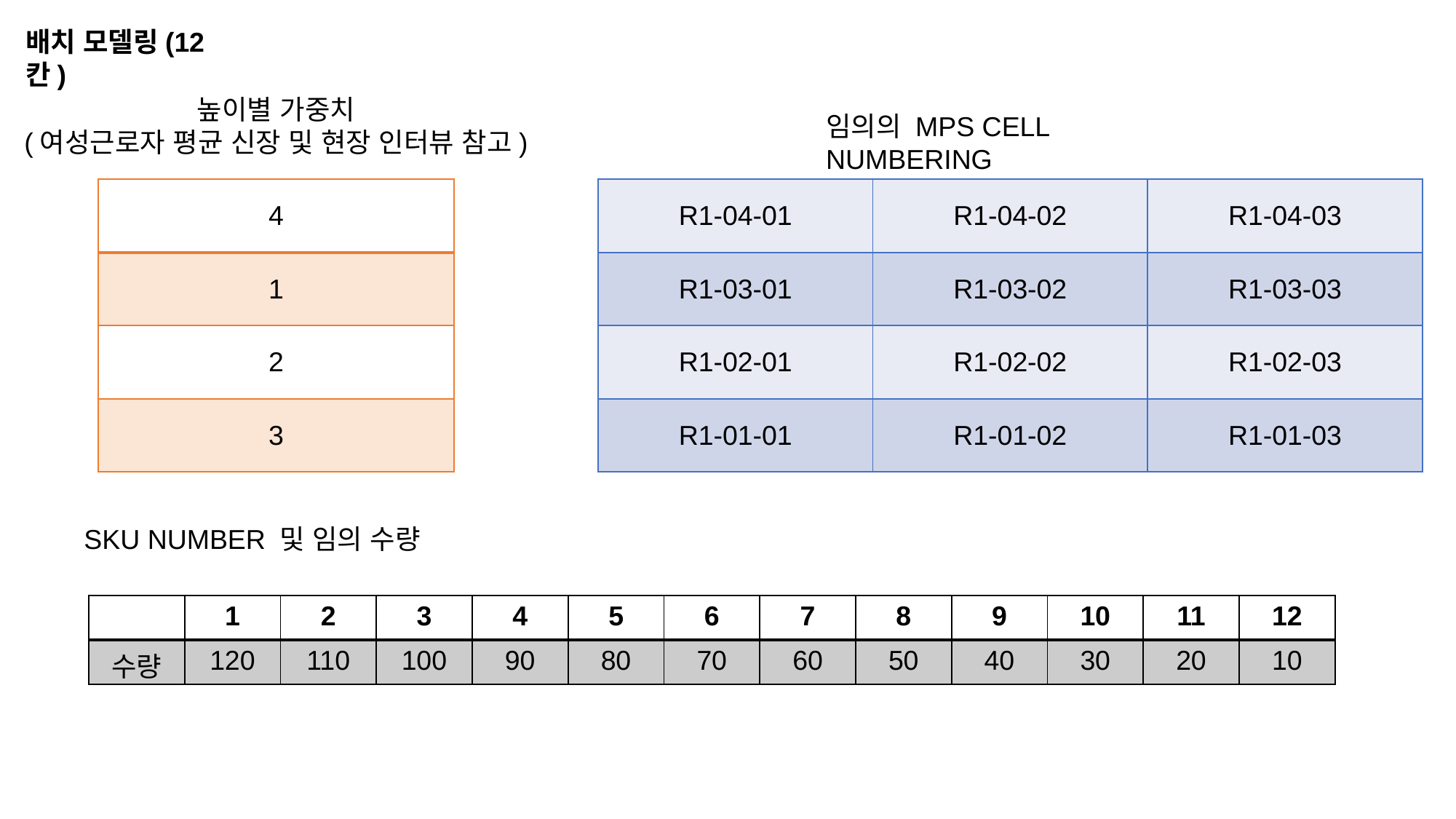

배치 모델링(12칸)
높이별 가중치
(여성근로자 평균 신장 및 현장 인터뷰 참고)
임의의 MPS CELL NUMBERING
| 4 |
| --- |
| 1 |
| 2 |
| 3 |
| R1-04-01 | R1-04-02 | R1-04-03 |
| --- | --- | --- |
| R1-03-01 | R1-03-02 | R1-03-03 |
| R1-02-01 | R1-02-02 | R1-02-03 |
| R1-01-01 | R1-01-02 | R1-01-03 |
SKU NUMBER 및 임의 수량
|  | 1 | 2 | 3 | 4 | 5 | 6 | 7 | 8 | 9 | 10 | 11 | 12 |
| --- | --- | --- | --- | --- | --- | --- | --- | --- | --- | --- | --- | --- |
| 수량 | 120 | 110 | 100 | 90 | 80 | 70 | 60 | 50 | 40 | 30 | 20 | 10 |